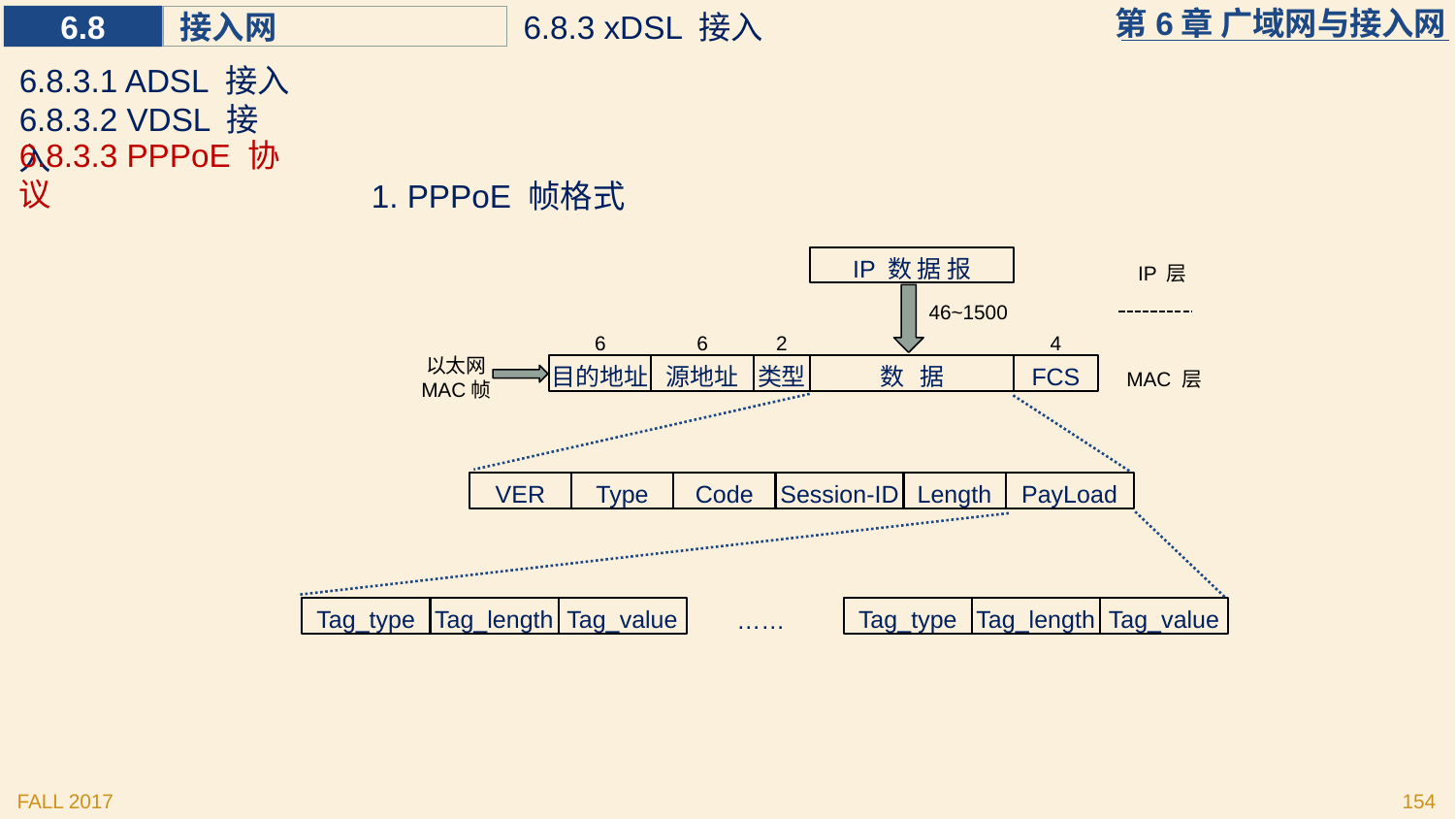

6.8.3 xDSL 接入
6.8.3.1 ADSL 接入
6.8.3.2 VDSL 接入
6.8.3.3 PPPoE 协议
1. PPPoE 帧格式

IP 数 据 报

46~1500
6
6
2
4
以太网
MAC帧
目的地址
源地址
类型
数   据
FCS

IP 层
MAC 层
VER
Type
Code
Session-ID
Length
PayLoad
Tag_type
Tag_length
Tag_value
……
Tag_type
Tag_length
Tag_value